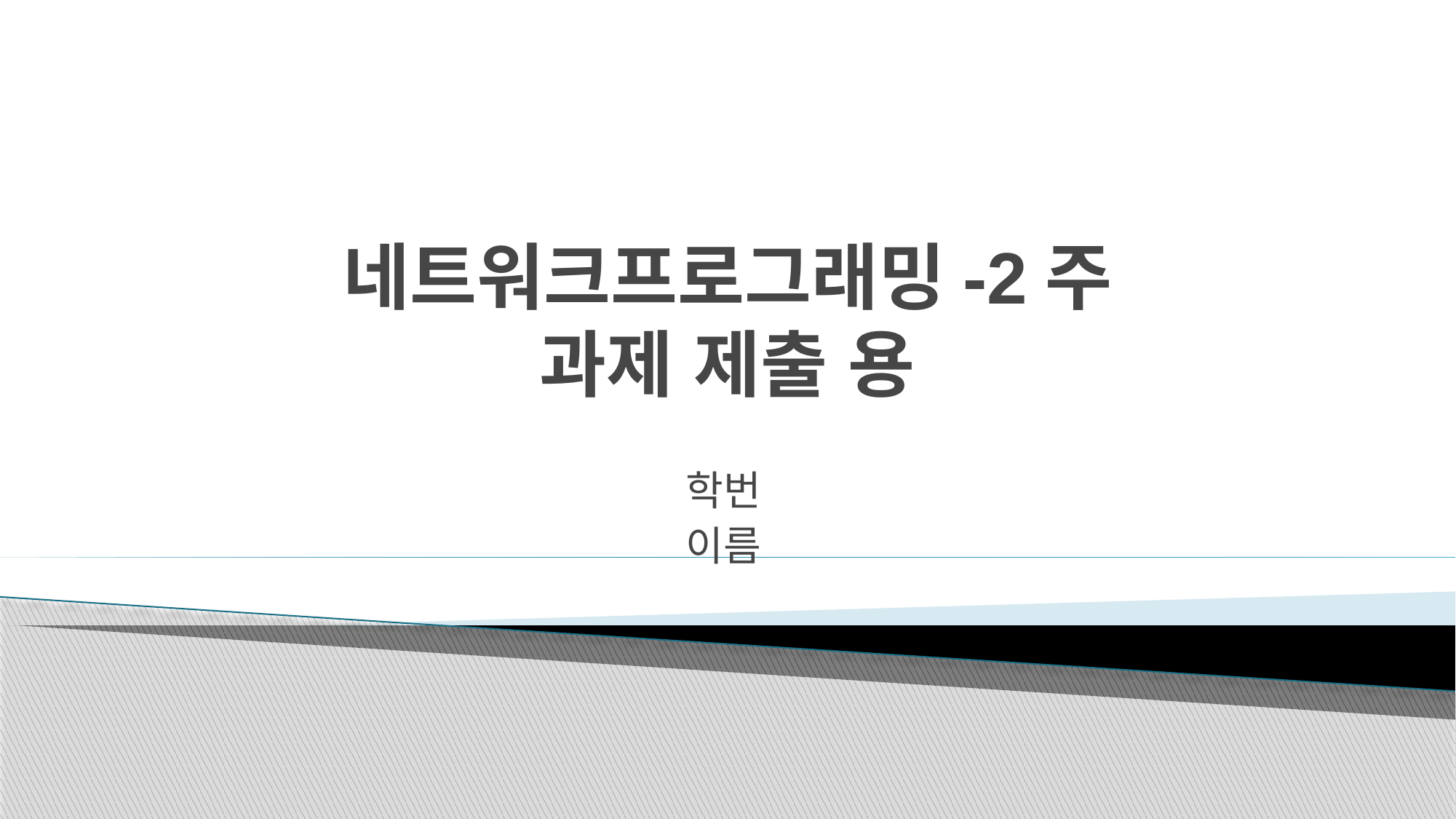

# 네트워크프로그래밍-2주 과제 제출 용
학번
이름